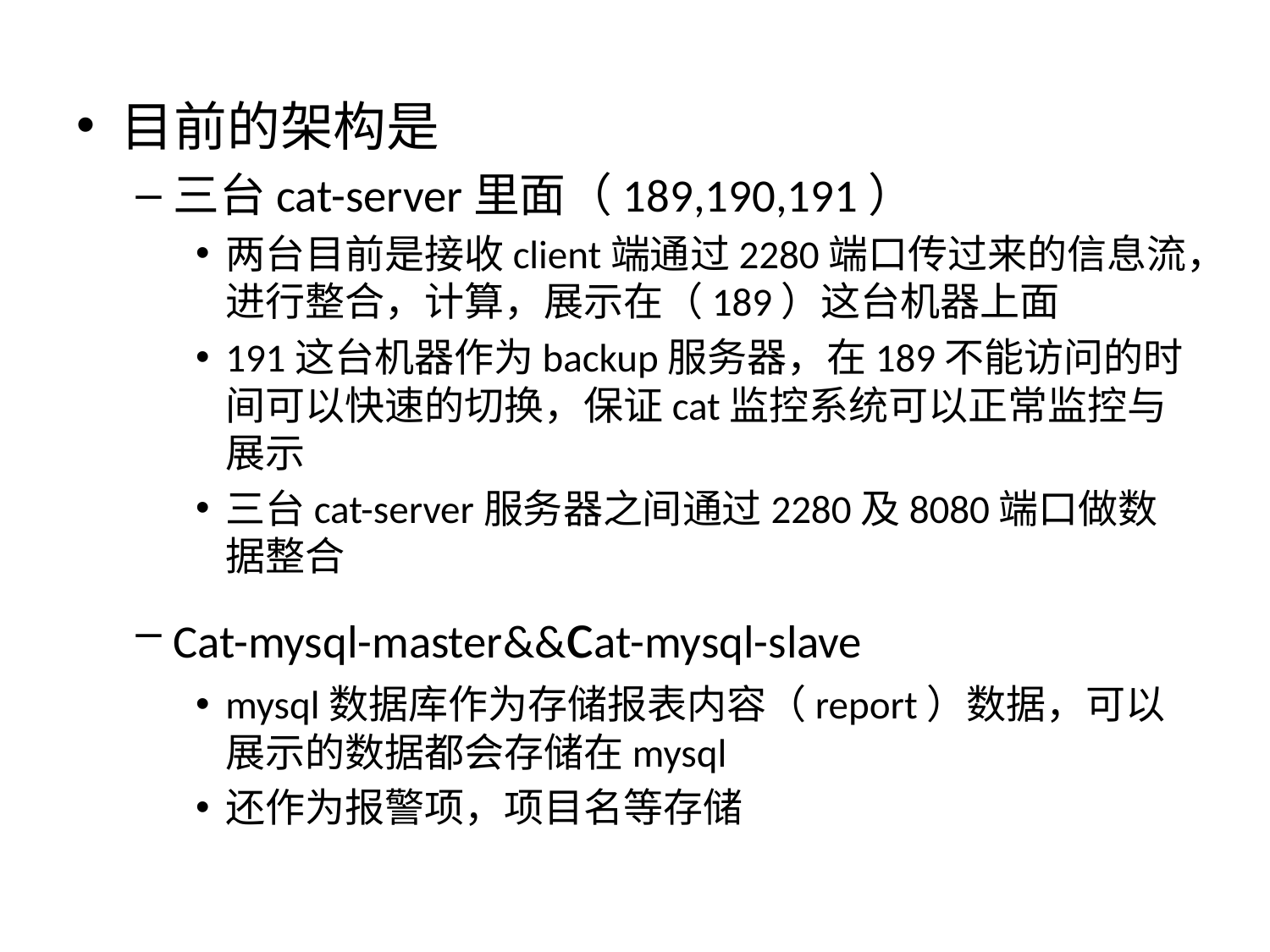

目前的架构是
三台cat-server里面（189,190,191）
两台目前是接收client端通过2280端口传过来的信息流，进行整合，计算，展示在（189）这台机器上面
191这台机器作为backup服务器，在189不能访问的时间可以快速的切换，保证cat监控系统可以正常监控与展示
三台cat-server服务器之间通过2280及8080端口做数据整合
Cat-mysql-master&&cat-mysql-slave
mysql数据库作为存储报表内容（report）数据，可以展示的数据都会存储在mysql
还作为报警项，项目名等存储